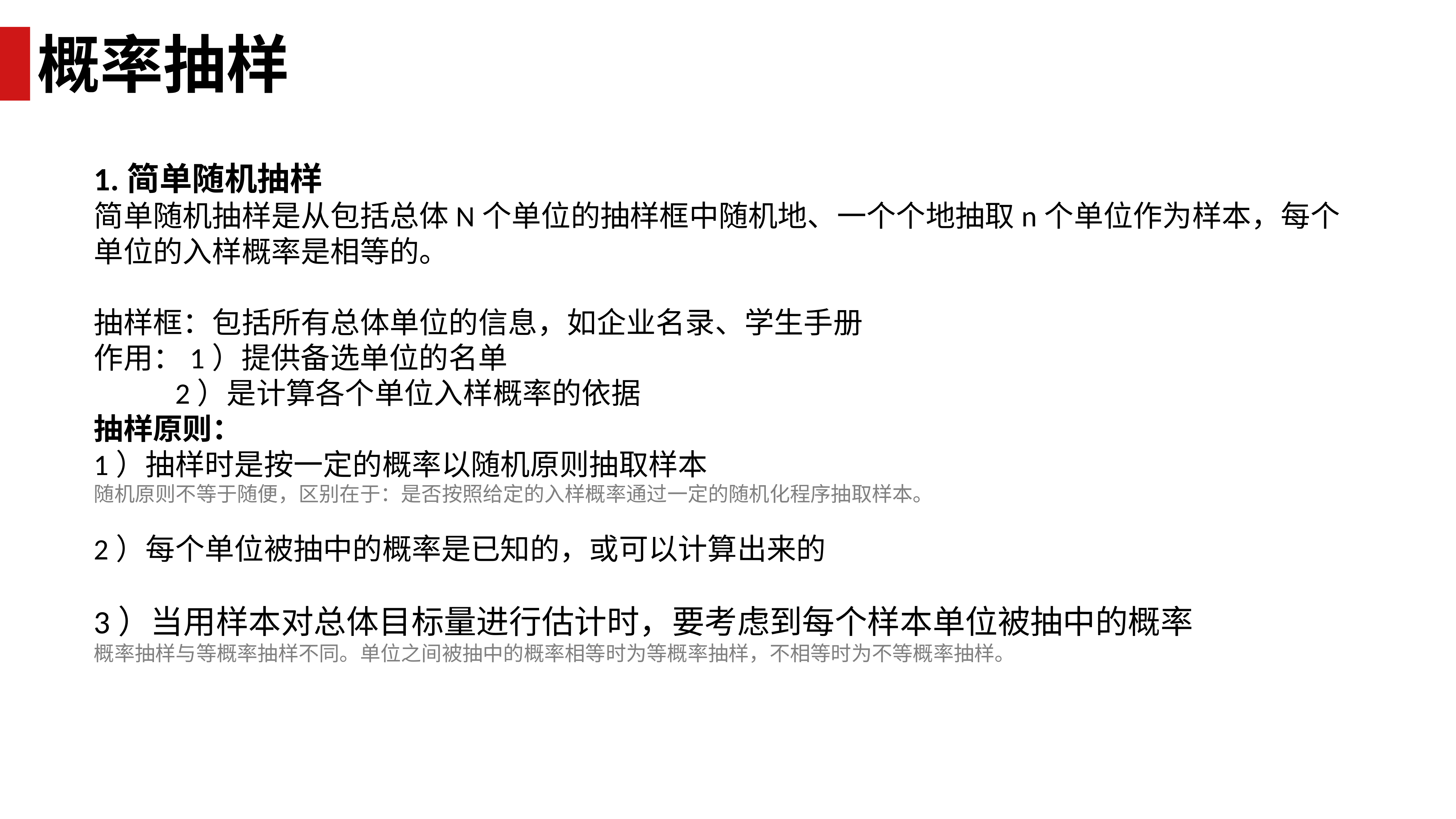

概率抽样

1.简单随机抽样
简单随机抽样是从包括总体N个单位的抽样框中随机地、一个个地抽取n个单位作为样本，每个单位的入样概率是相等的。

抽样框：包括所有总体单位的信息，如企业名录、学生手册
作用：1）提供备选单位的名单
	    2）是计算各个单位入样概率的依据
抽样原则：
1）抽样时是按一定的概率以随机原则抽取样本
随机原则不等于随便，区别在于：是否按照给定的入样概率通过一定的随机化程序抽取样本。

2）每个单位被抽中的概率是已知的，或可以计算出来的

3）当用样本对总体目标量进行估计时，要考虑到每个样本单位被抽中的概率
概率抽样与等概率抽样不同。单位之间被抽中的概率相等时为等概率抽样，不相等时为不等概率抽样。
27